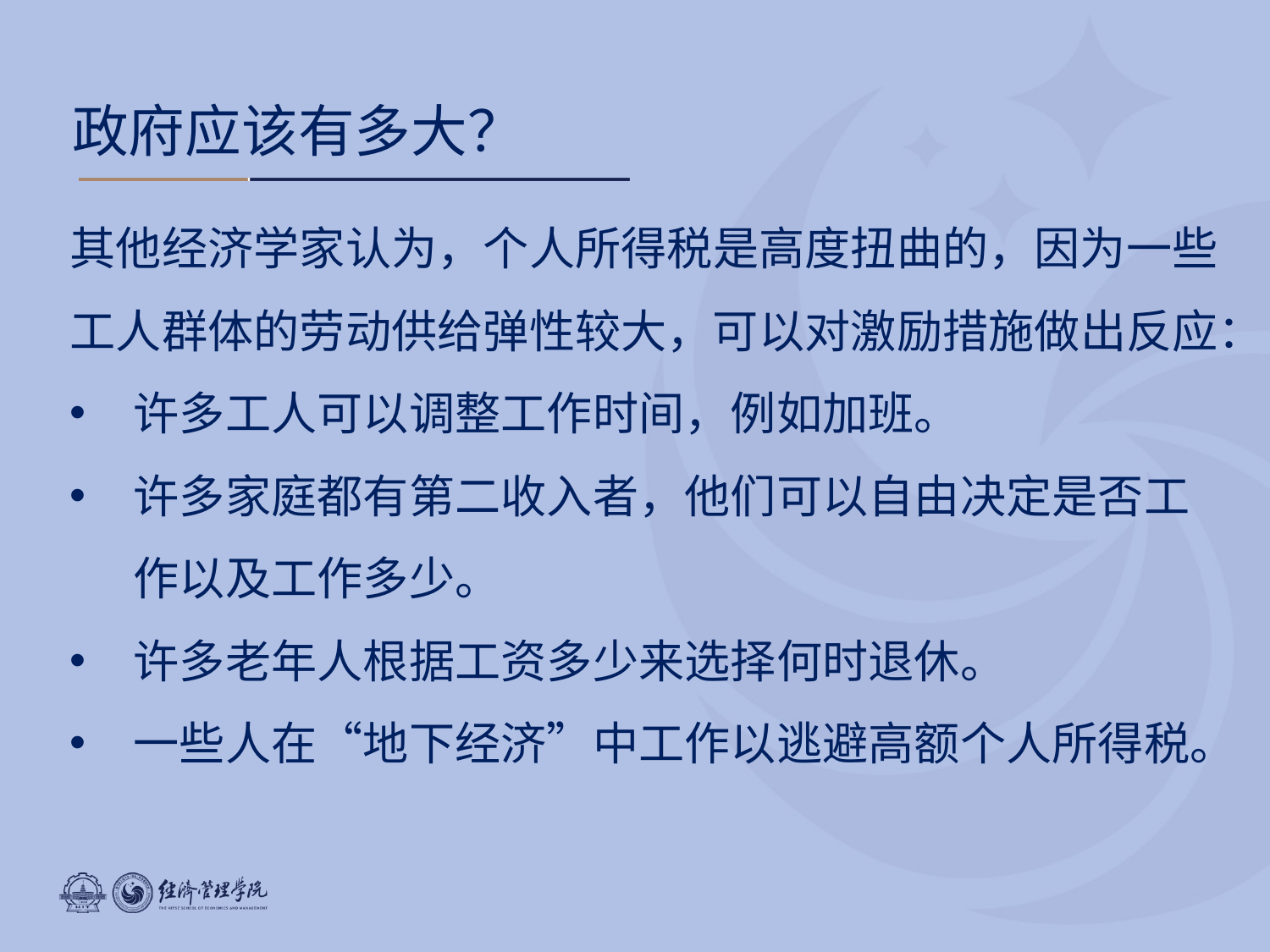

政府应该有多大？
其他经济学家认为，个人所得税是高度扭曲的，因为一些工人群体的劳动供给弹性较大，可以对激励措施做出反应：
许多工人可以调整工作时间，例如加班。
许多家庭都有第二收入者，他们可以自由决定是否工作以及工作多少。
许多老年人根据工资多少来选择何时退休。
一些人在“地下经济”中工作以逃避高额个人所得税。